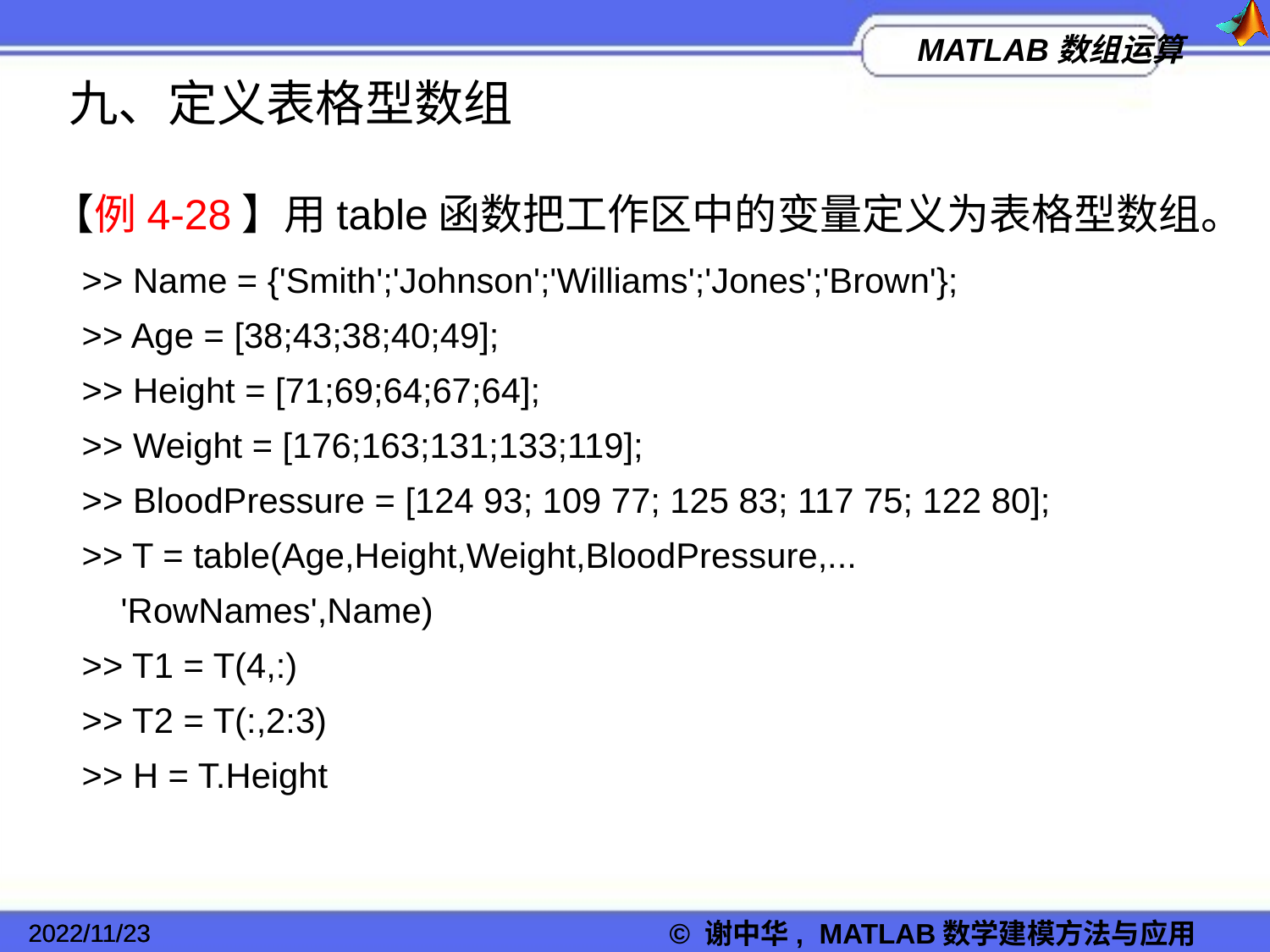

九、定义表格型数组
【例4-28】用table函数把工作区中的变量定义为表格型数组。
>> Name = {'Smith';'Johnson';'Williams';'Jones';'Brown'};
>> Age = [38;43;38;40;49];
>> Height = [71;69;64;67;64];
>> Weight = [176;163;131;133;119];
>> BloodPressure = [124 93; 109 77; 125 83; 117 75; 122 80];
>> T = table(Age,Height,Weight,BloodPressure,...
    'RowNames',Name)
>> T1 = T(4,:)
>> T2 = T(:,2:3)
>> H = T.Height
2022/11/23
© 谢中华,  MATLAB数学建模方法与应用